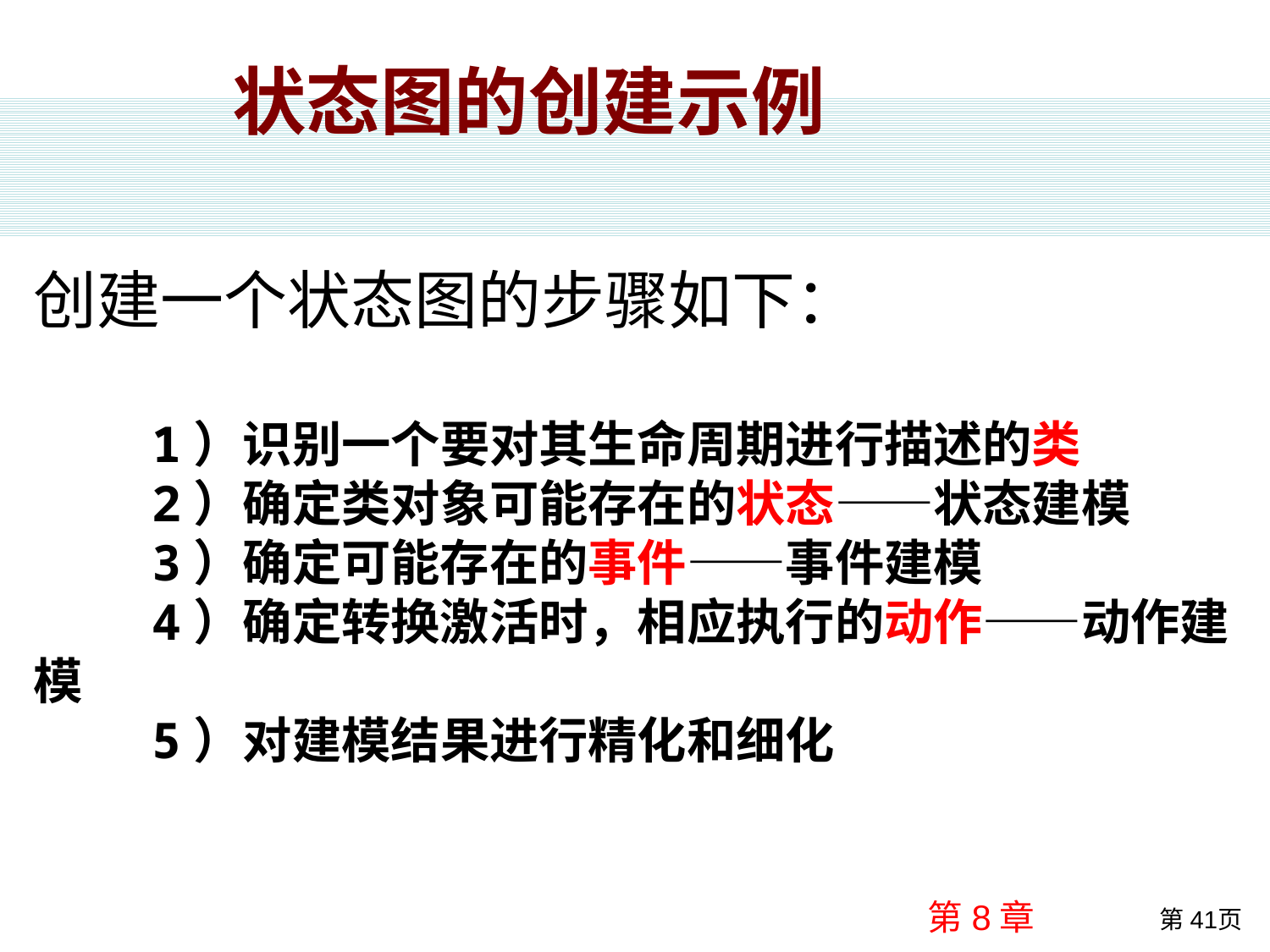

状态图的创建示例
创建一个状态图的步骤如下：

    1）识别一个要对其生命周期进行描述的类
    2）确定类对象可能存在的状态——状态建模
    3）确定可能存在的事件——事件建模
    4）确定转换激活时，相应执行的动作——动作建模
    5）对建模结果进行精化和细化
第41页